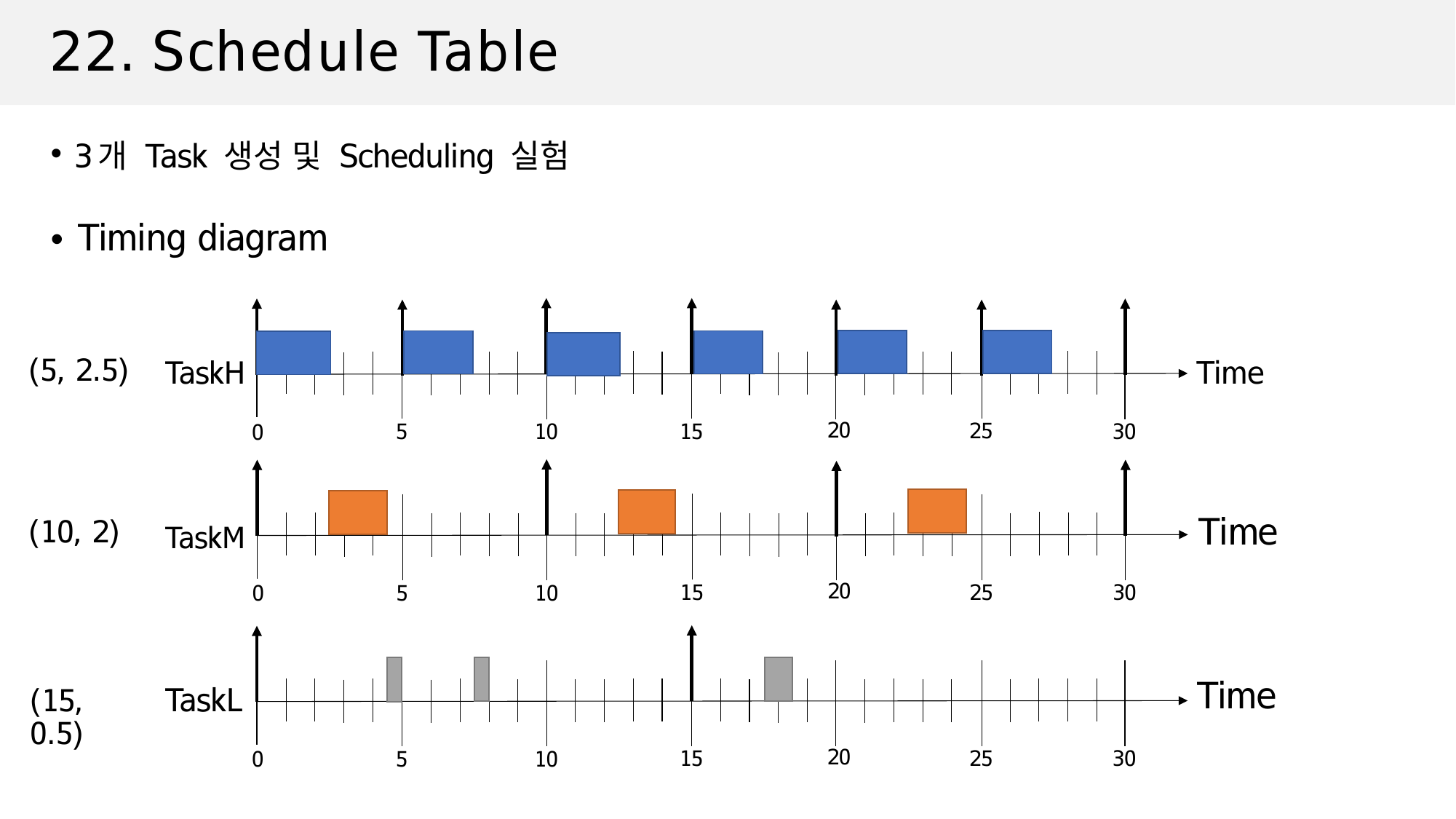

# 22. Schedule Table
3개 Task 생성 및 Scheduling 실험
Timing diagram
|  |
| --- |
|  |
| --- |
|  |
| --- |
|  |
| --- |
|  |
| --- |
|  |
| --- |
(5, 2.5)
Time
TaskH
20
25
15
30
5
10
0

(10, 2)
Time
TaskM
20
25
15
30
5
10
0

Time
(15, 0.5)
TaskL
20
25
15
30
5
10
0